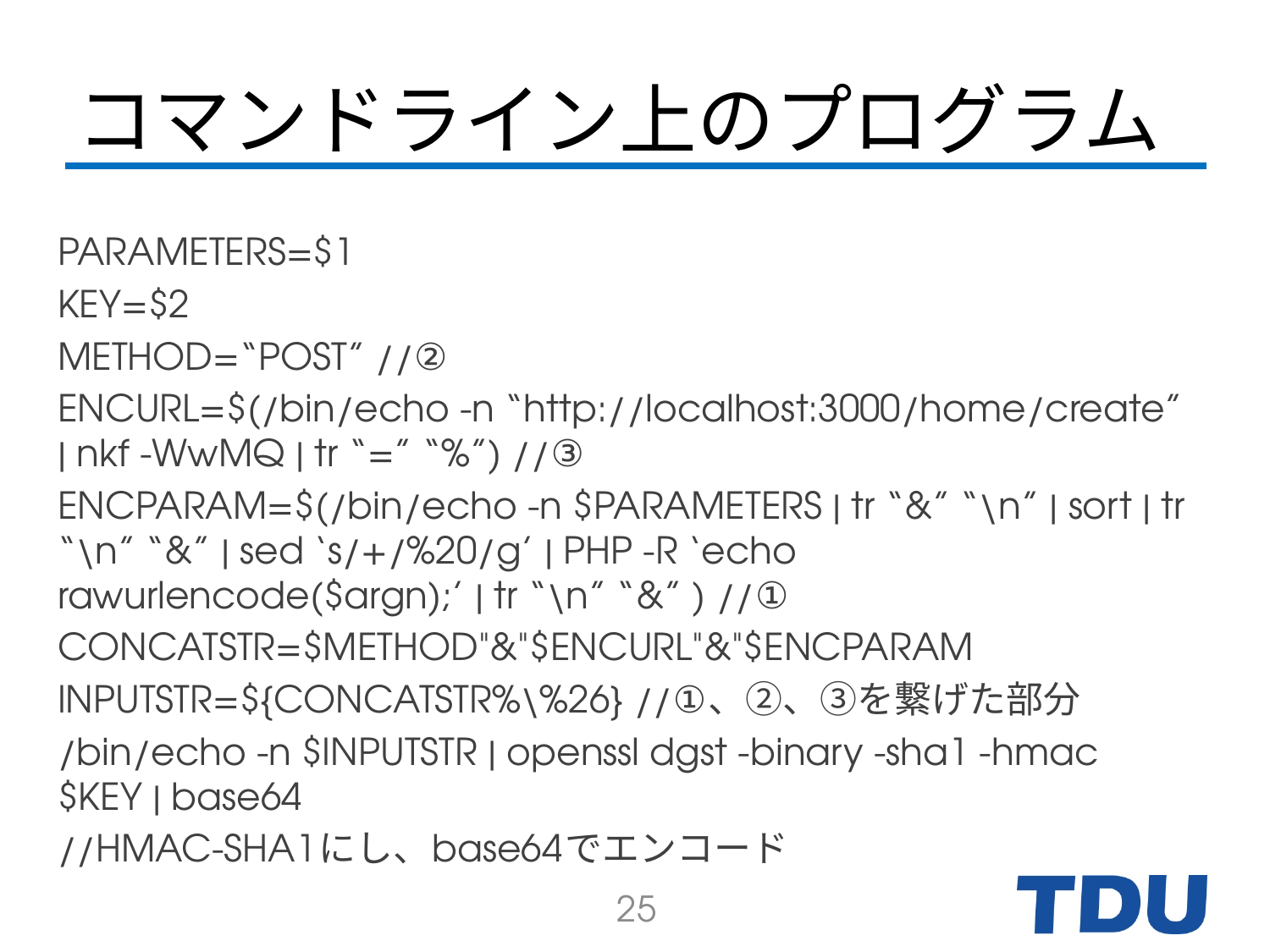

# コマンドライン上のプログラム
PARAMETERS=$1
KEY=$2
METHOD=“POST” //②
ENCURL=$(/bin/echo -n “http://localhost:3000/home/create” | nkf -WwMQ | tr “=” “%”) //③
ENCPARAM=$(/bin/echo -n $PARAMETERS | tr “&” “\n” | sort | tr “\n” “&” | sed ‘s/+/%20/g’ | PHP -R ‘echo rawurlencode($argn);’ | tr “\n” “&” ) //①
CONCATSTR=$METHOD"&"$ENCURL"&"$ENCPARAM
INPUTSTR=${CONCATSTR%\%26} //①、②、③を繋げた部分
/bin/echo -n $INPUTSTR | openssl dgst -binary -sha1 -hmac $KEY | base64
//HMAC-SHA1にし、base64でエンコード

25